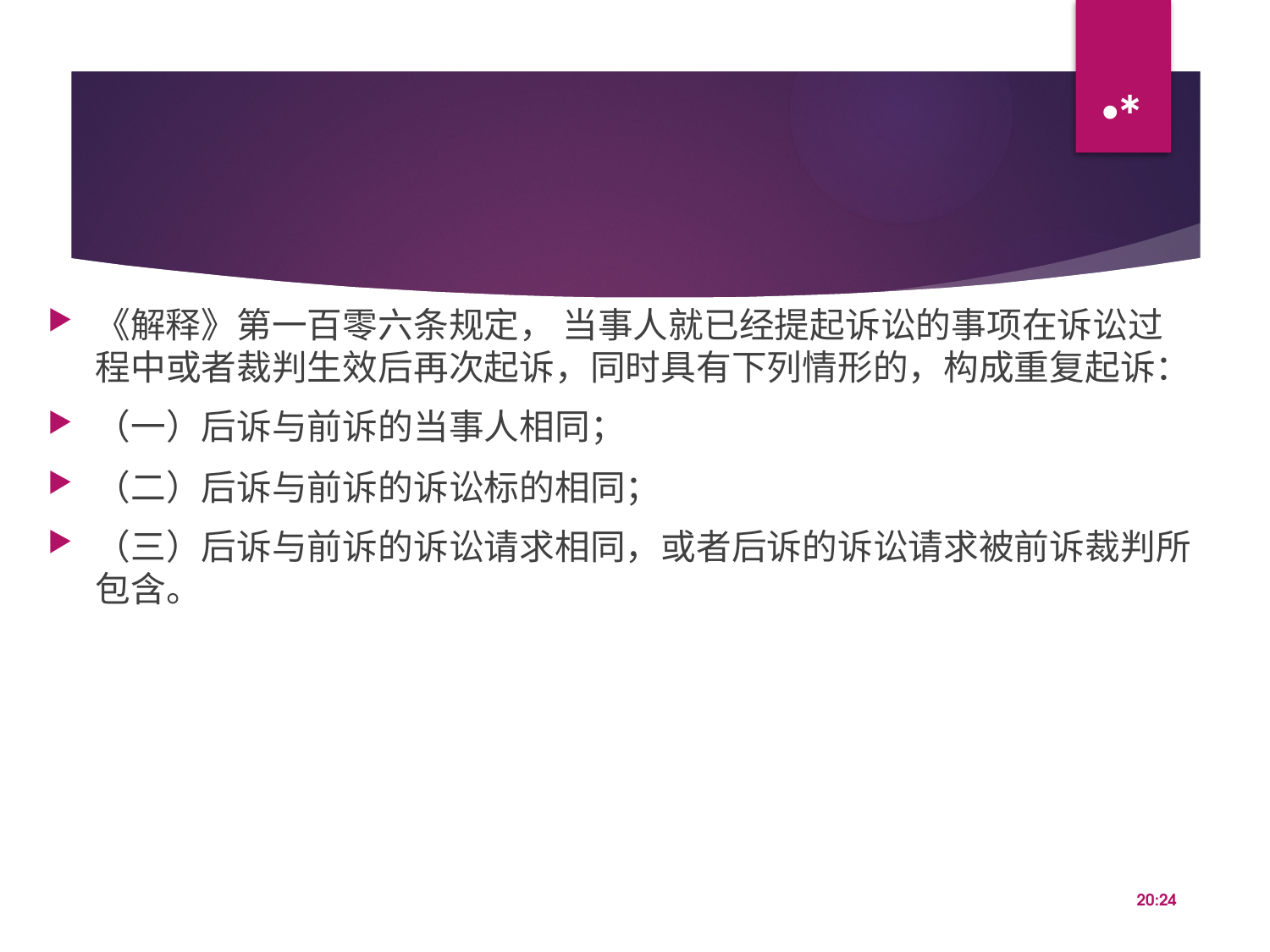

*
#
《解释》第一百零六条规定， 当事人就已经提起诉讼的事项在诉讼过程中或者裁判生效后再次起诉，同时具有下列情形的，构成重复起诉：
（一）后诉与前诉的当事人相同；
（二）后诉与前诉的诉讼标的相同；
（三）后诉与前诉的诉讼请求相同，或者后诉的诉讼请求被前诉裁判所包含。

20:24